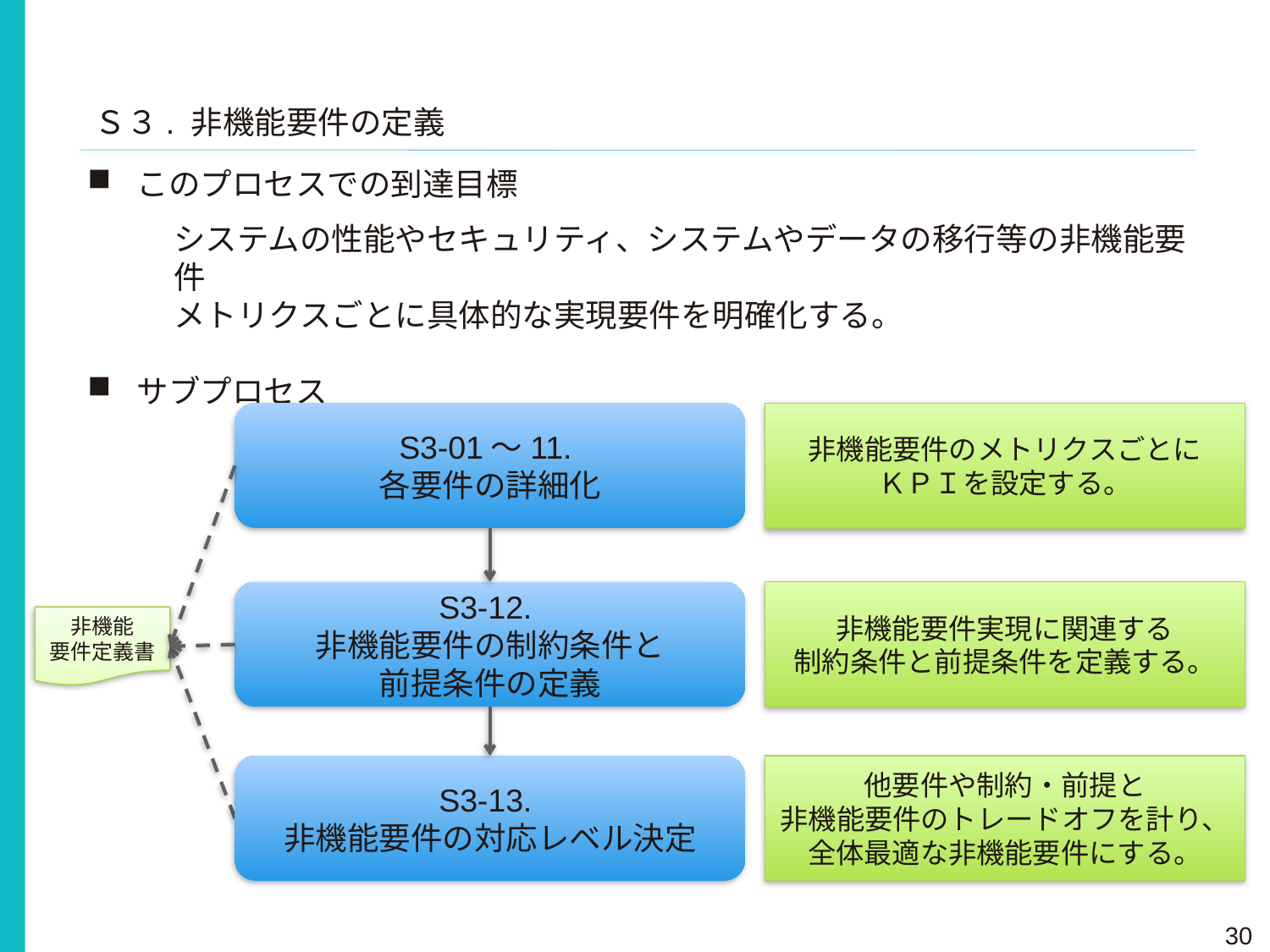

Ｓ３. 非機能要件の定義
このプロセスでの到達目標

システムの性能やセキュリティ、システムやデータの移行等の非機能要件
メトリクスごとに具体的な実現要件を明確化する。

サブプロセス
S3-01～11.
各要件の詳細化
非機能要件のメトリクスごとに
ＫＰＩを設定する。
S3-12.
非機能要件の制約条件と
前提条件の定義
非機能要件実現に関連する
制約条件と前提条件を定義する。
非機能
要件定義書
S3-13.
非機能要件の対応レベル決定
他要件や制約・前提と
非機能要件のトレードオフを計り、
全体最適な非機能要件にする。
30